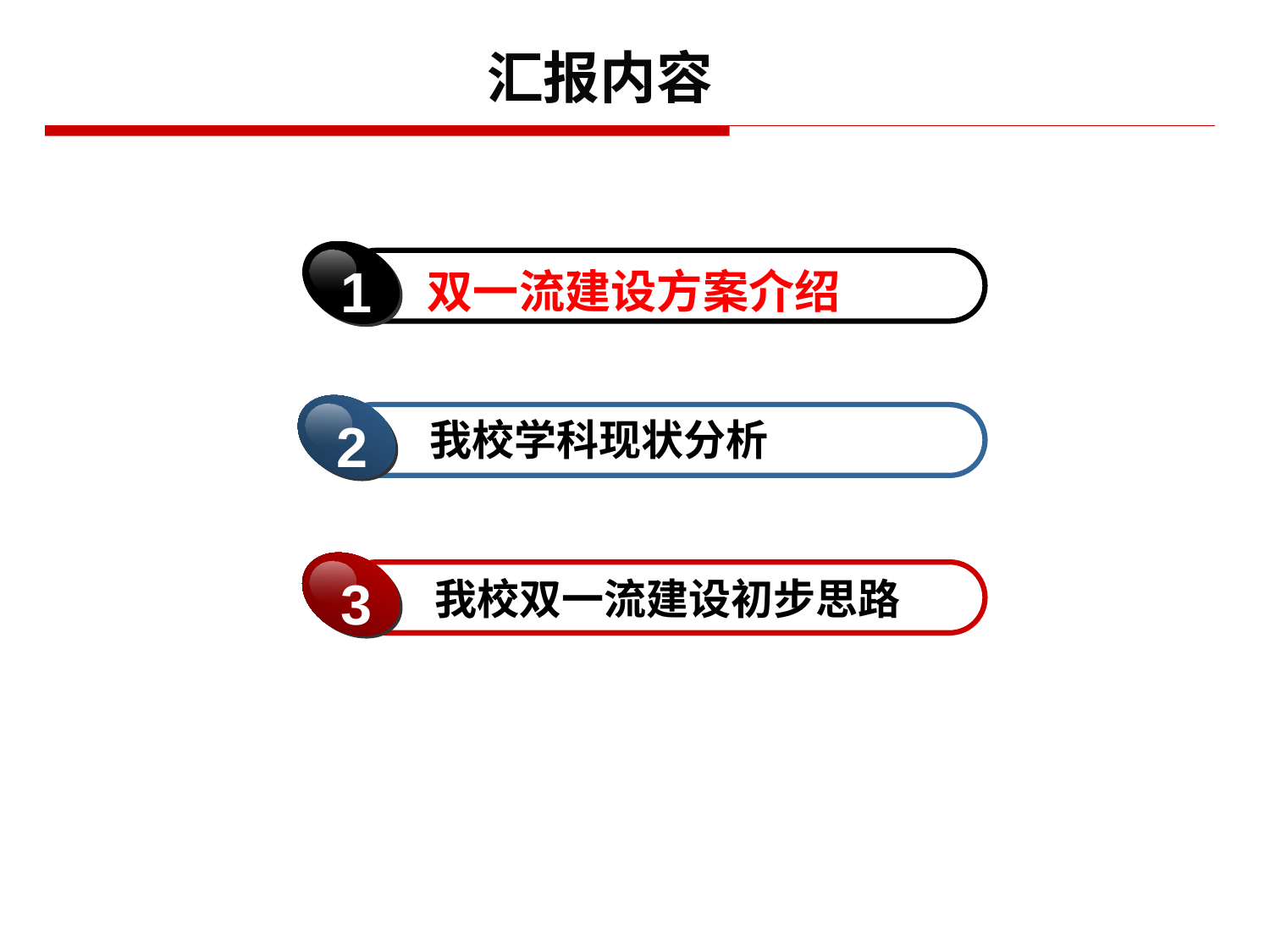

汇报内容

双一流建设方案介绍
1

我校学科现状分析
2

我校双一流建设初步思路
3